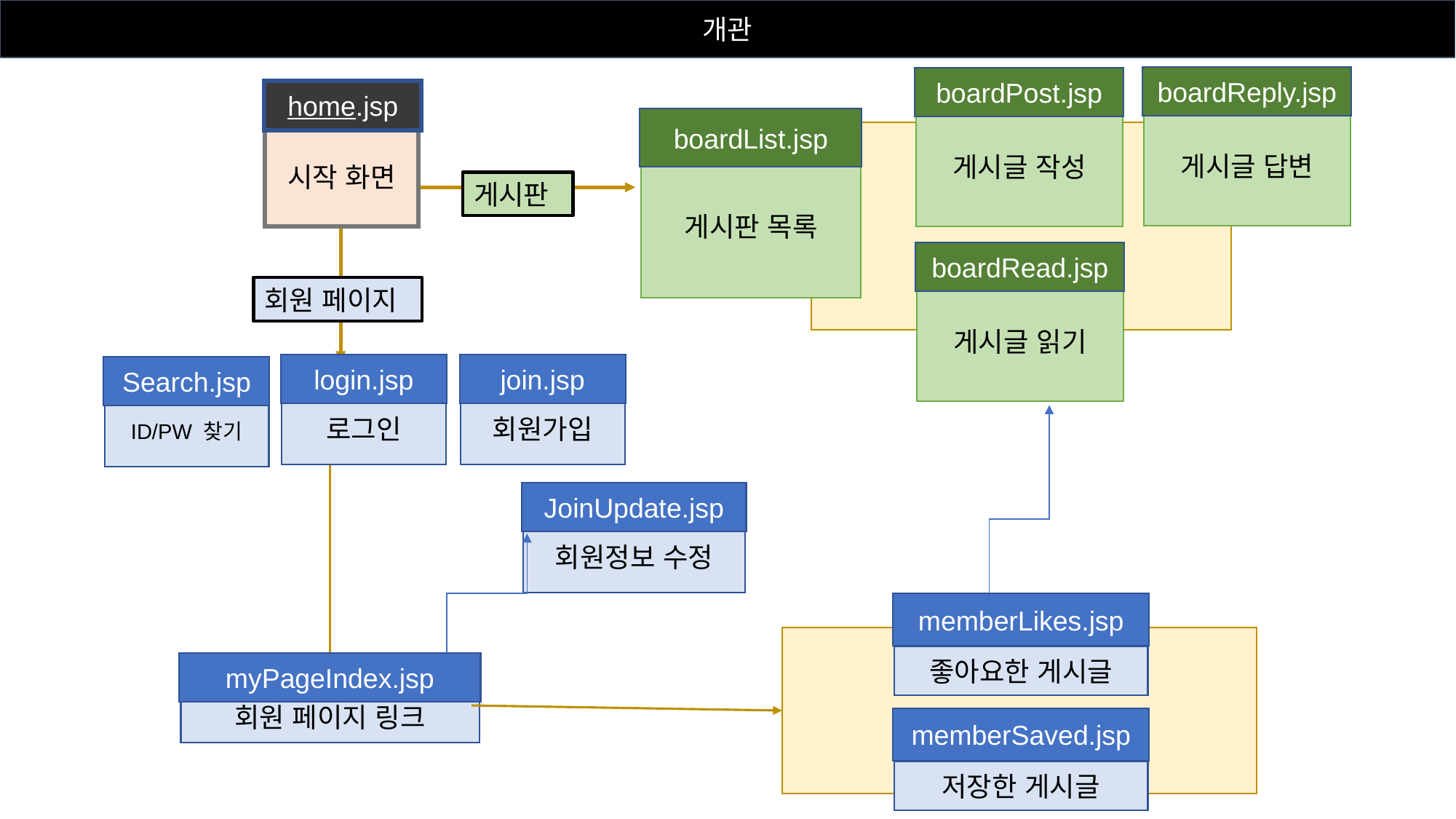

개관
boardReply.jsp
게시글 답변
boardPost.jsp
게시글 작성
home.jsp
시작 화면
boardList.jsp
게시판 목록

게시판
회원 페이지
boardRead.jsp
게시글 읽기
login.jsp
로그인
join.jsp
회원가입
Search.jsp
ID/PW 찾기
JoinUpdate.jsp
회원정보 수정
memberLikes.jsp
좋아요한 게시글

myPageIndex.jsp
회원 페이지 링크
memberSaved.jsp
저장한 게시글